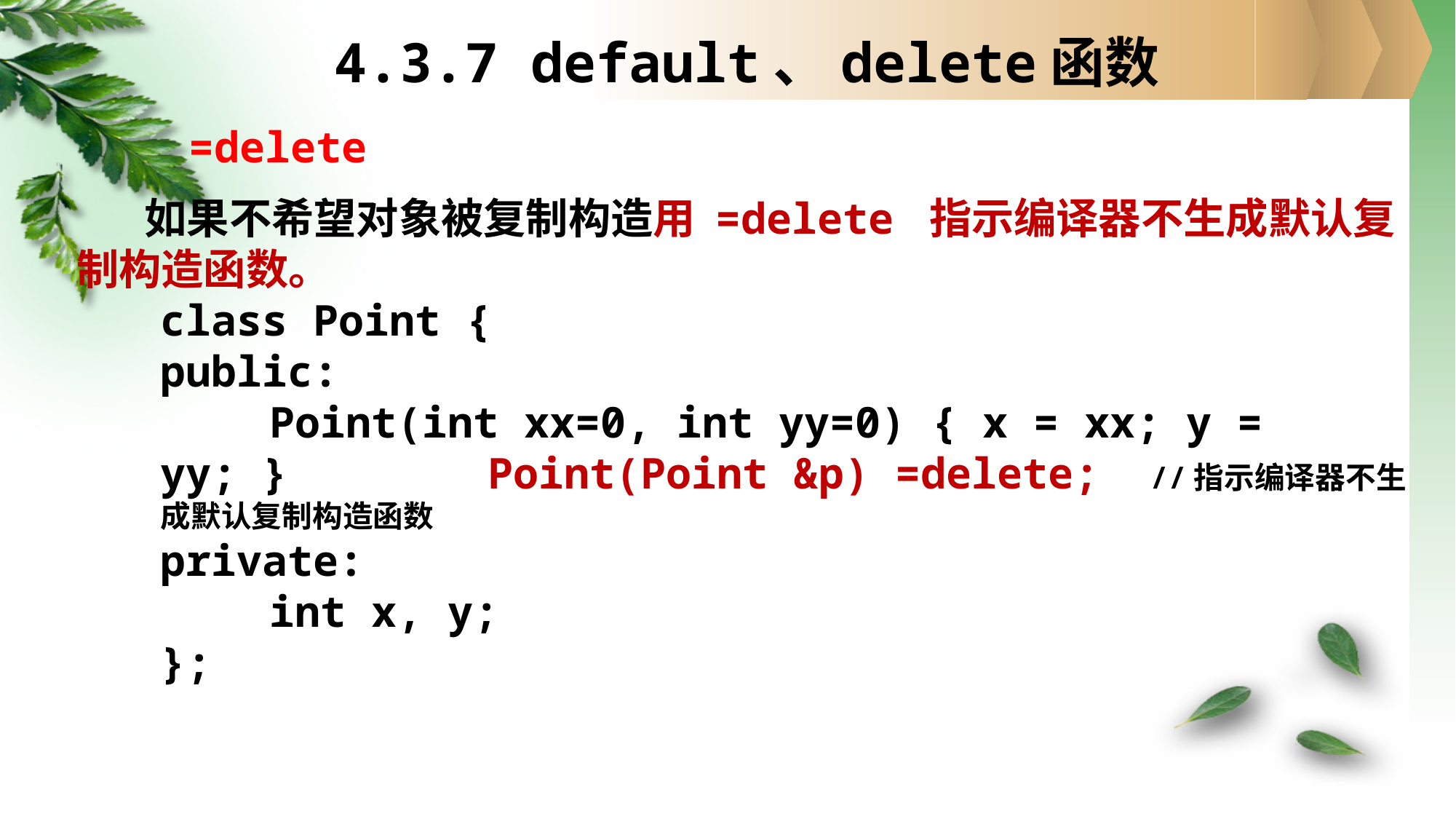

# 4.3.7 default、delete函数
=delete
      如果不希望对象被复制构造用 =delete 指示编译器不生成默认复制构造函数。
class Point {
public:
	Point(int xx=0, int yy=0) { x = xx; y = yy; }    	Point(Point &p) =delete;  //指示编译器不生成默认复制构造函数
private:
	int x, y;
};